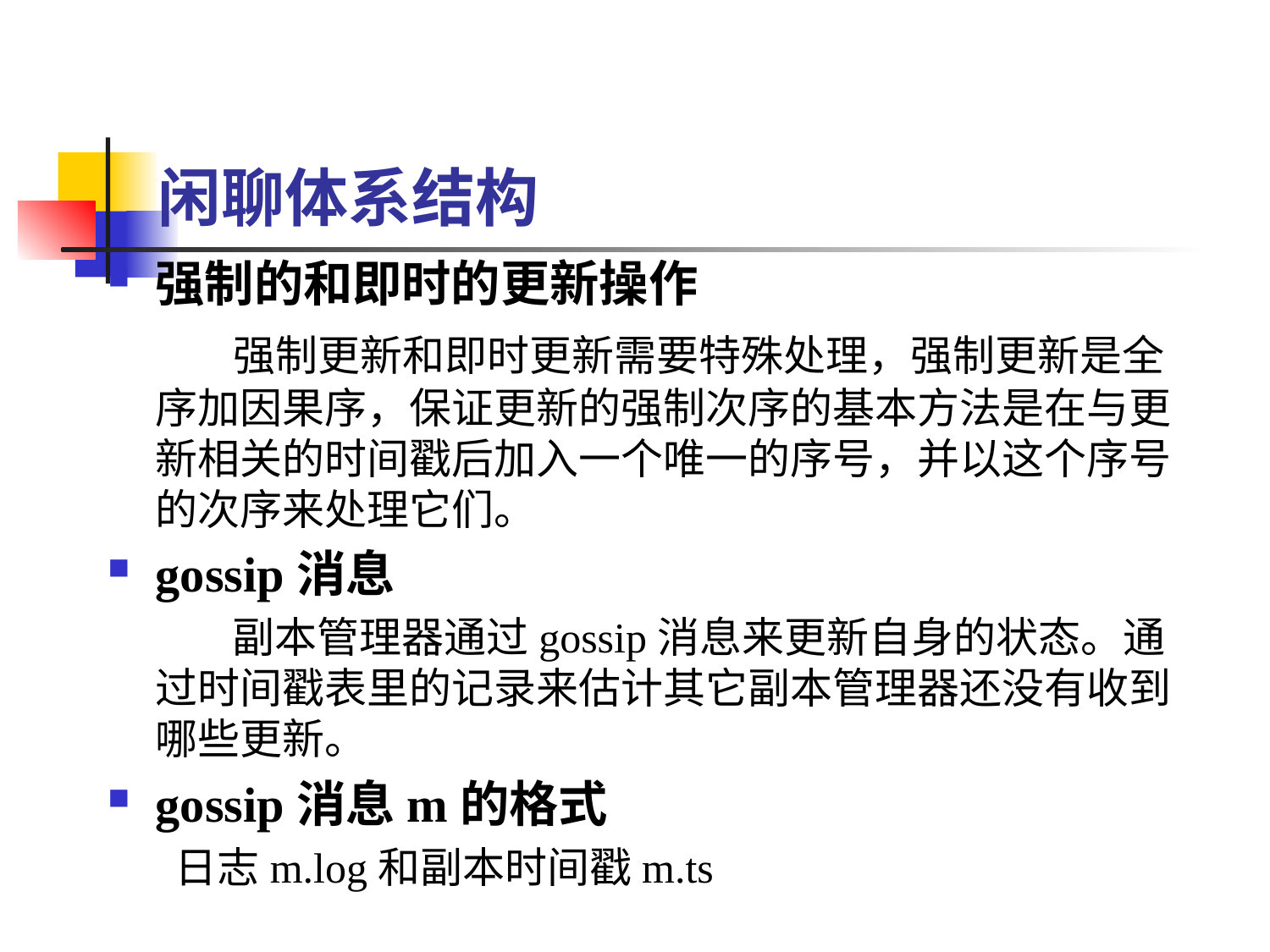

# 闲聊体系结构
强制的和即时的更新操作
	      强制更新和即时更新需要特殊处理，强制更新是全序加因果序，保证更新的强制次序的基本方法是在与更新相关的时间戳后加入一个唯一的序号，并以这个序号的次序来处理它们。
gossip消息
            副本管理器通过gossip消息来更新自身的状态。通过时间戳表里的记录来估计其它副本管理器还没有收到哪些更新。
gossip消息m的格式
      日志m.log和副本时间戳m.ts